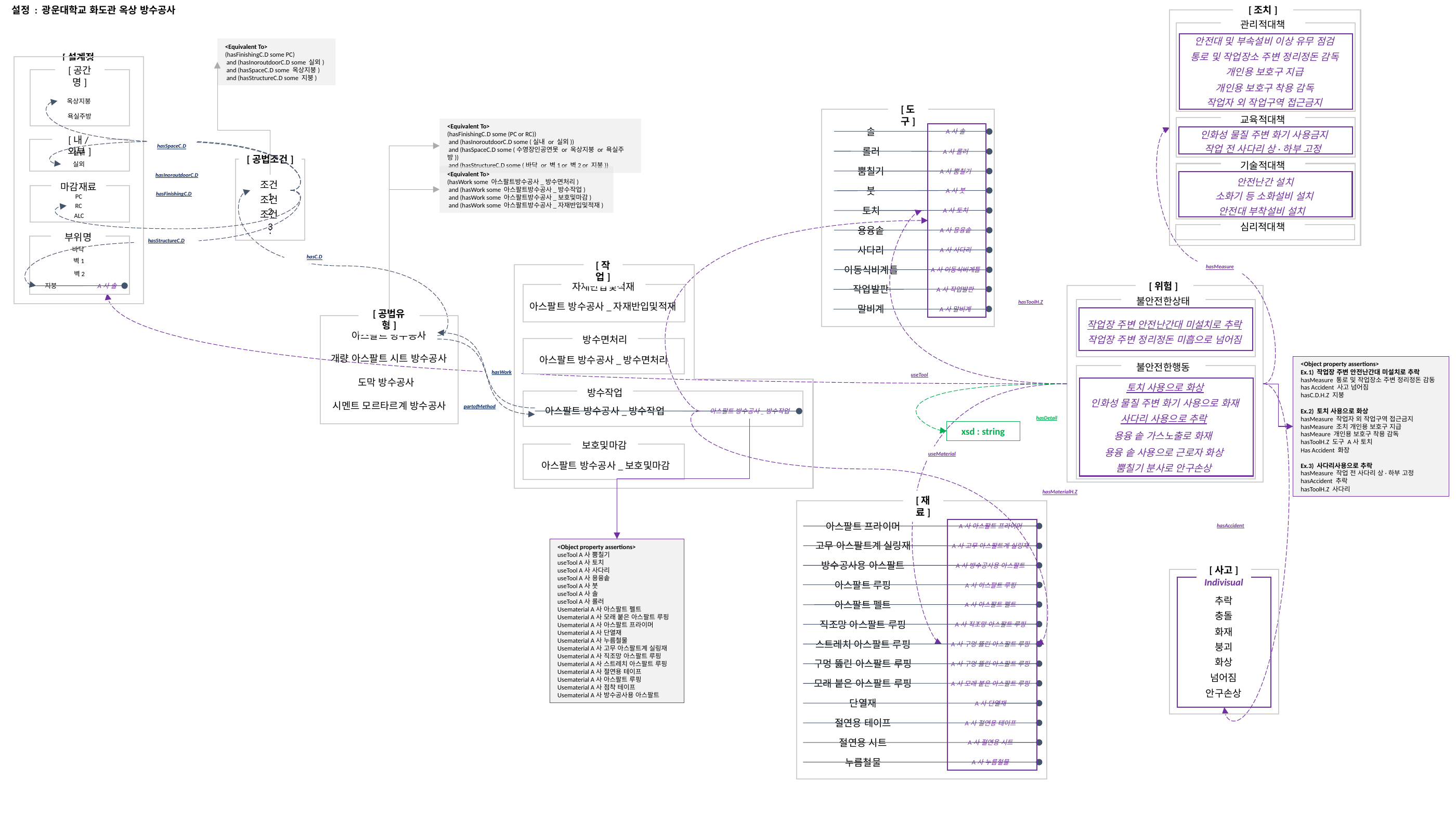

설정 : 광운대학교 화도관 옥상 방수공사
[조치]

관리적대책

안전대 및 부속설비 이상 유무 점검

<Equivalent To>
(hasFinishingC.D some PC)
 and (hasInoroutdoorC.D some 실외)
 and (hasSpaceC.D some 옥상지붕)
 and (hasStructureC.D some 지붕)
통로 및 작업장소 주변 정리정돈 감독
[설계정보]

[공간명]
개인용 보호구 지급

개인용 보호구 착용 감독
수영장인공연못
작업자 외 작업구역 접근금지
옥상지붕
[도구]
욕실주방

교육적대책

<Equivalent To>
(hasFinishingC.D some (PC or RC))
 and (hasInoroutdoorC.D some (실내 or 실외))
 and (hasSpaceC.D some (수영장인공연못 or 옥상지붕 or 욕실주방))
 and (hasStructureC.D some (바닥 or 벽1 or 벽2 or 지붕))
솔

A사 솔
인화성 물질 주변 화기 사용금지

[내/외부]
hasSpaceC.D
작업 전 사다리 상·하부 고정

롤러
A사 롤러
실내
[공법조건]
기술적대책
실외

뿜칠기
A사 뿜칠기

<Equivalent To>
(hasWork some 아스팔트방수공사_방수면처리)
 and (hasWork some 아스팔트방수공사_방수작업)
 and (hasWork some 아스팔트방수공사_보호및마감)
 and (hasWork some 아스팔트방수공사_자재반입및적재)
hasInoroutdoorC.D

안전난간 설치
조건1
마감재료
붓
A사 붓

소화기 등 소화설비 설치
hasFinishingC.D
PC
조건2
RC
토치
안전대 부착설비 설치
A사 토치
조건3
ALC
심리적대책
⋮
용융솥
A사 용융솥

부위명
hasStructureC.D

사다리
바닥
A사 사다리
hasC.D
벽1
[작업]
hasMeasure
이동식비계틀
A사 이동식비계틀

벽2
[위험]
자재반입및적재
A사 솔
지붕
작업발판
A사 작업발판

불안전한상태
hasToolH.Z
아스팔트 방수공사_자재반입및적재
말비계

A사 말비계
[공법유형]

작업장 주변 안전난간대 미설치로 추락

아스팔트 방수공사
작업장 주변 정리정돈 미흡으로 넘어짐
방수면처리

개량 아스팔트 시트 방수공사
아스팔트 방수공사_방수면처리
<Object property assertions>
Ex.1) 작업장 주변 안전난간대 미설치로 추락
hasMeasure 통로 및 작업장소 주변 정리정돈 감동
has Accident 사고 넘어짐
hasC.D.H.Z 지붕

Ex.2) 토치 사용으로 화상
hasMeasure 작업자 외 작업구역 접근금지
hasMeasure 조치 개인용 보호구 지급
hasMeaure 개인용 보호구 착용 감독
hasToolH.Z 도구 A사 토치
Has Accident 화장

Ex.3) 사다리사용으로 추락
hasMeasure 작업 전 사다리 상·하부 고정
hasAccident 추락
hasToolH.Z 사다리
불안전한행동
hasWork

useTool
도막 방수공사

토치 사용으로 화상
방수작업

인화성 물질 주변 화기 사용으로 화재
시멘트 모르타르계 방수공사
partofMethod
아스팔트 방수공사_방수작업
아스팔트 방수공사_방수작업
사다리 사용으로 추락
hasDetail
xsd : string
용융 솥 가스노출로 화재
보호및마감
용융 솥 사용으로 근로자 화상

useMaterial
아스팔트 방수공사_보호및마감
뿜칠기 분사로 안구손상
hasMaterialH.Z
[재료]

아스팔트 프라이머
hasAccident
A사 아스팔트 프라이머

고무 아스팔트계 실링재
A사 고무 아스팔트계 실링재
<Object property assertions>
useTool A사 뿜칠기
useTool A사 토치
useTool A사 사다리
useTool A사 용융솥
useTool A사 붓
useTool A사 솔
useTool A사 롤러
Usematerial A사 아스팔트 펠트
Usematerial A사 모래 붙은 아스팔트 루핑
Usematerial A사 아스팔트 프라이머
Usematerial A사 단열재
Usematerial A사 누름철물
Usematerial A사 고무 아스팔트계 실링재
Usematerial A사 직조망 아스팔트 루핑
Usematerial A사 스트레치 아스팔트 루핑
Usematerial A사 절연용 테이프
Usematerial A사 아스팔트 루핑
Usematerial A사 점착 테이프
Usematerial A사 방수공사용 아스팔트
방수공사용 아스팔트
A사 방수공사용 아스팔트
[사고]
Indivisual

아스팔트 루핑
A사 아스팔트 루핑

추락
아스팔트 펠트
A사 아스팔트 펠트
충돌
직조망 아스팔트 루핑
A사 직조망 아스팔트 루핑
화재
스트레치 아스팔트 루핑
A사 구멍 뚫린 아스팔트 루핑
붕괴
화상
구멍 뚫린 아스팔트 루핑
A사 구멍 뚫린 아스팔트 루핑
넘어짐
모래 붙은 아스팔트 루핑
A사 모래 붙은 아스팔트 루핑
안구손상
단열재
A사 단열재
절연용 테이프
A사 절연용 테이프
절연용 시트
A사 절연용 시트
누름철물
A사 누름철물